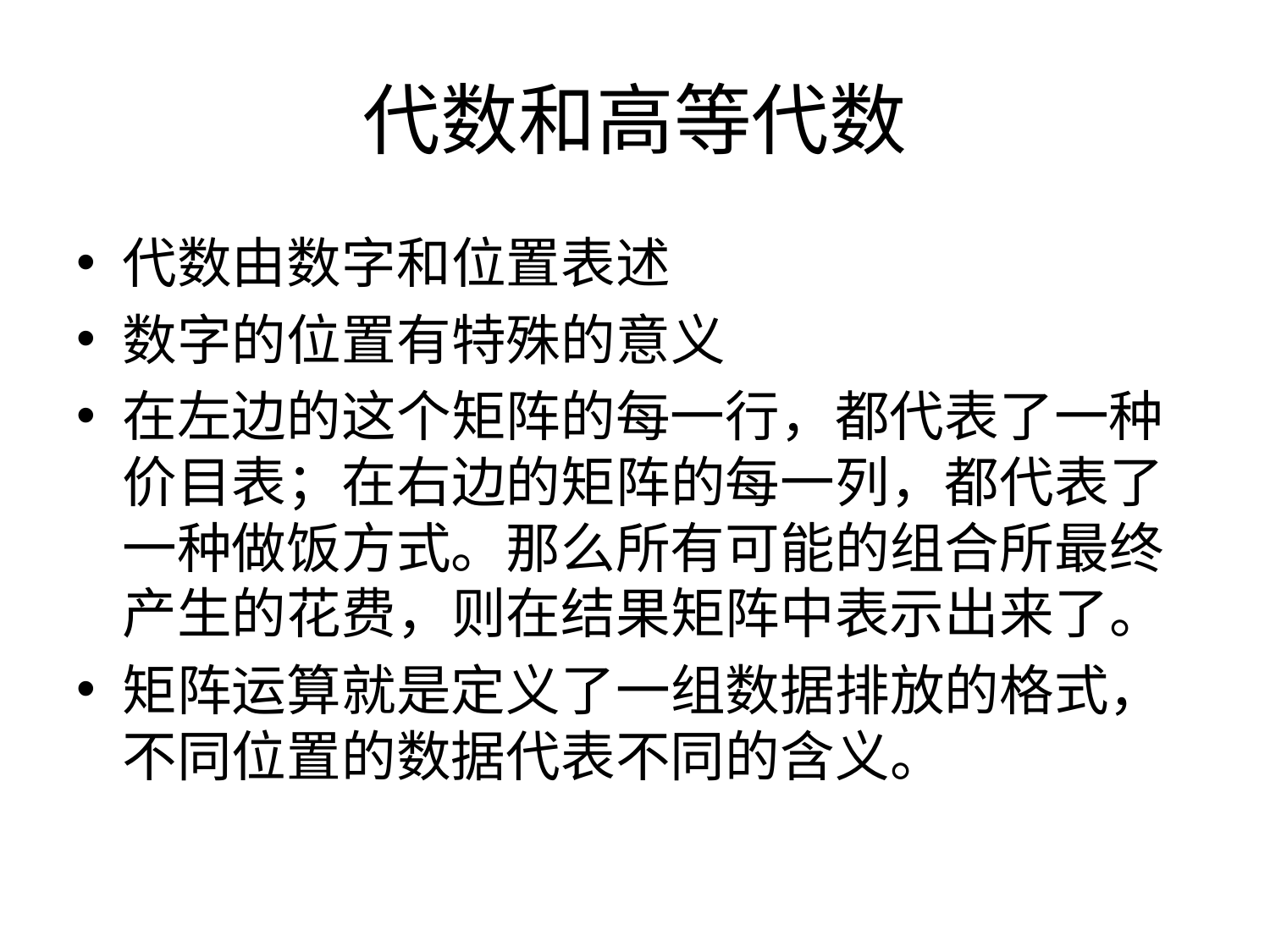

# 代数和高等代数
代数由数字和位置表述
数字的位置有特殊的意义
在左边的这个矩阵的每一行，都代表了一种价目表；在右边的矩阵的每一列，都代表了一种做饭方式。那么所有可能的组合所最终产生的花费，则在结果矩阵中表示出来了。
矩阵运算就是定义了一组数据排放的格式， 不同位置的数据代表不同的含义。